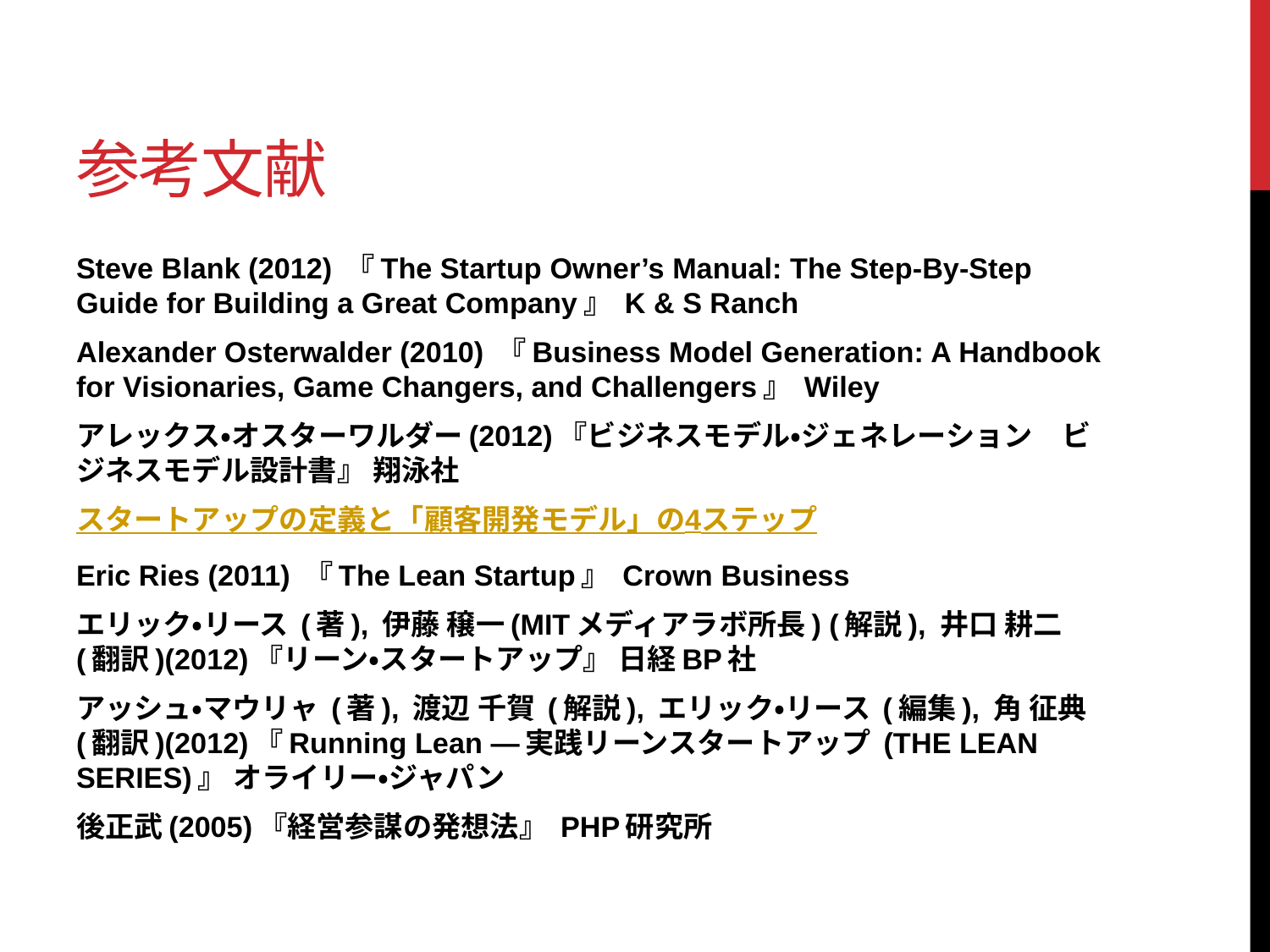

# 参考文献
Steve Blank (2012) 『The Startup Owner’s Manual: The Step-By-Step Guide for Building a Great Company』 K & S Ranch
Alexander Osterwalder (2010) 『Business Model Generation: A Handbook for Visionaries, Game Changers, and Challengers』 Wiley
アレックス・オスターワルダー(2012)『ビジネスモデル・ジェネレーション　ビジネスモデル設計書』 翔泳社
スタートアップの定義と「顧客開発モデル」の4ステップ
Eric Ries (2011) 『The Lean Startup』 Crown Business
エリック・リース (著), 伊藤 穣一(MITメディアラボ所長) (解説), 井口 耕二 (翻訳)(2012)『リーン・スタートアップ』 日経BP社
アッシュ・マウリャ (著), 渡辺 千賀 (解説), エリック・リース (編集), 角 征典 (翻訳)(2012)『Running Lean ―実践リーンスタートアップ (THE LEAN SERIES)』 オライリー・ジャパン
後正武(2005)『経営参謀の発想法』 PHP研究所